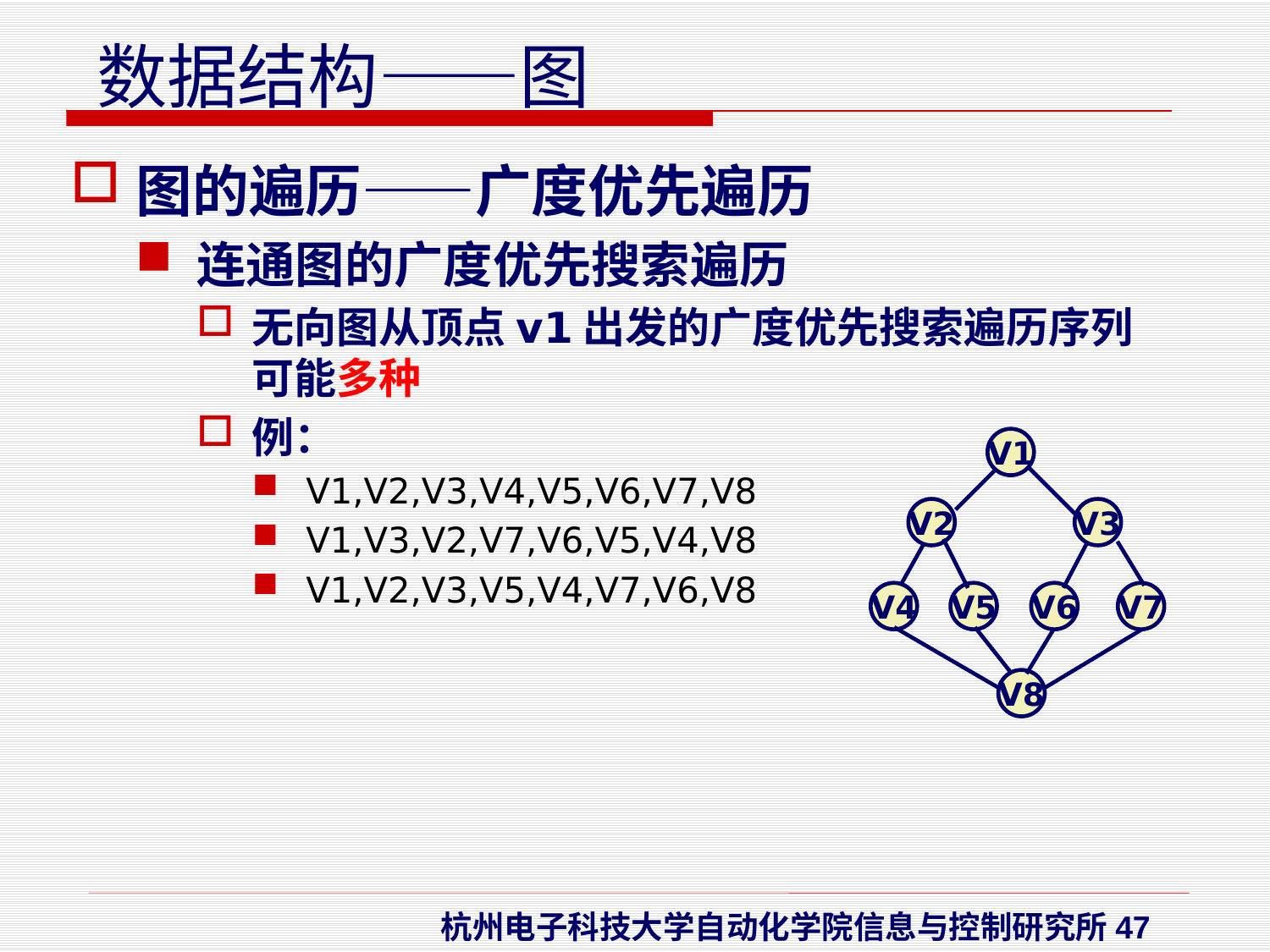

图的遍历——广度优先遍历
连通图的广度优先搜索遍历
无向图从顶点v1出发的广度优先搜索遍历序列可能多种
例：
V1,V2,V3,V4,V5,V6,V7,V8
V1,V3,V2,V7,V6,V5,V4,V8
V1,V2,V3,V5,V4,V7,V6,V8
V1

V2
V3

V4
V5
V6
V7

V8